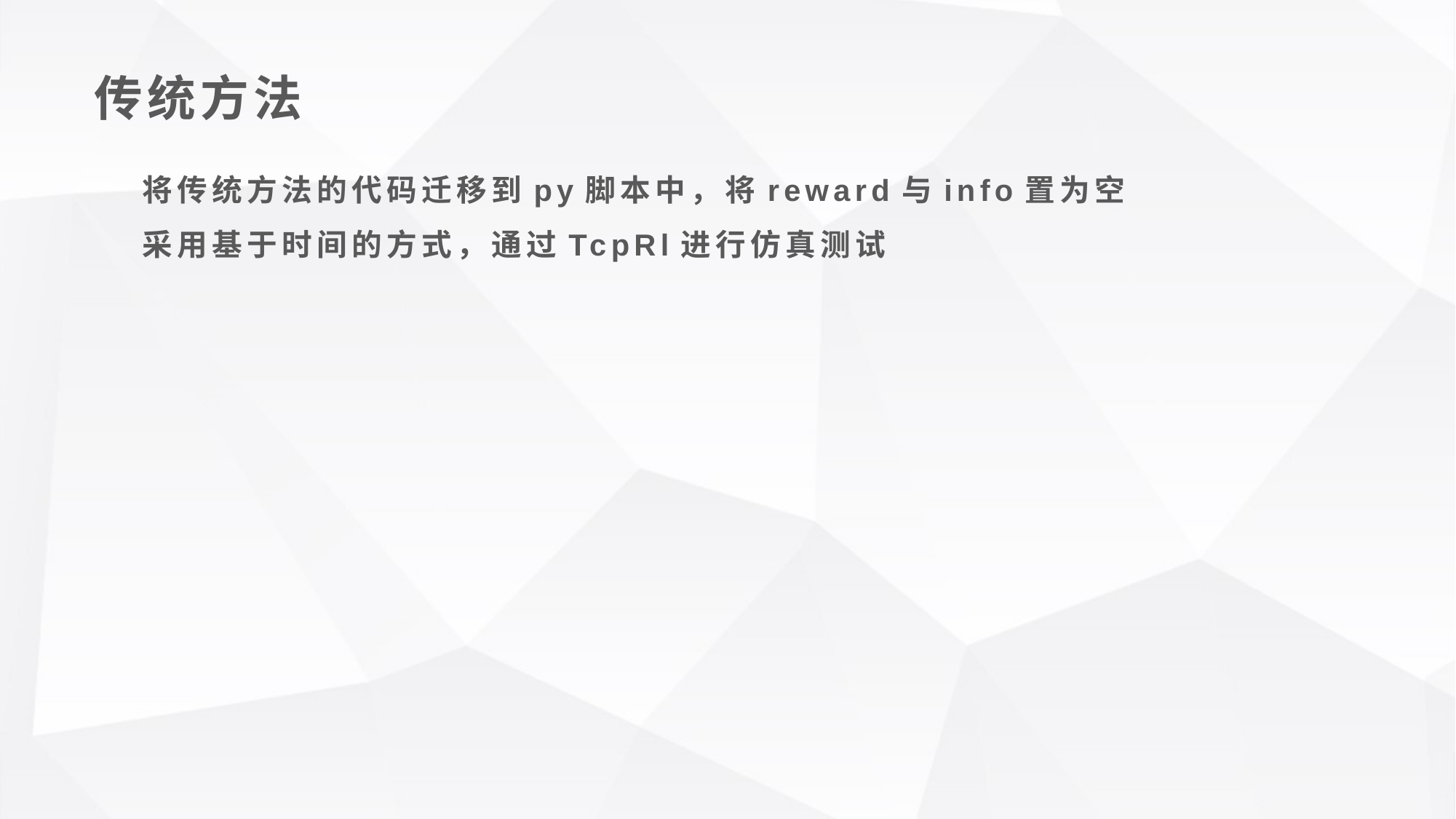

传统方法
将传统方法的代码迁移到py脚本中，将reward与info置为空
采用基于时间的方式，通过TcpRl进行仿真测试